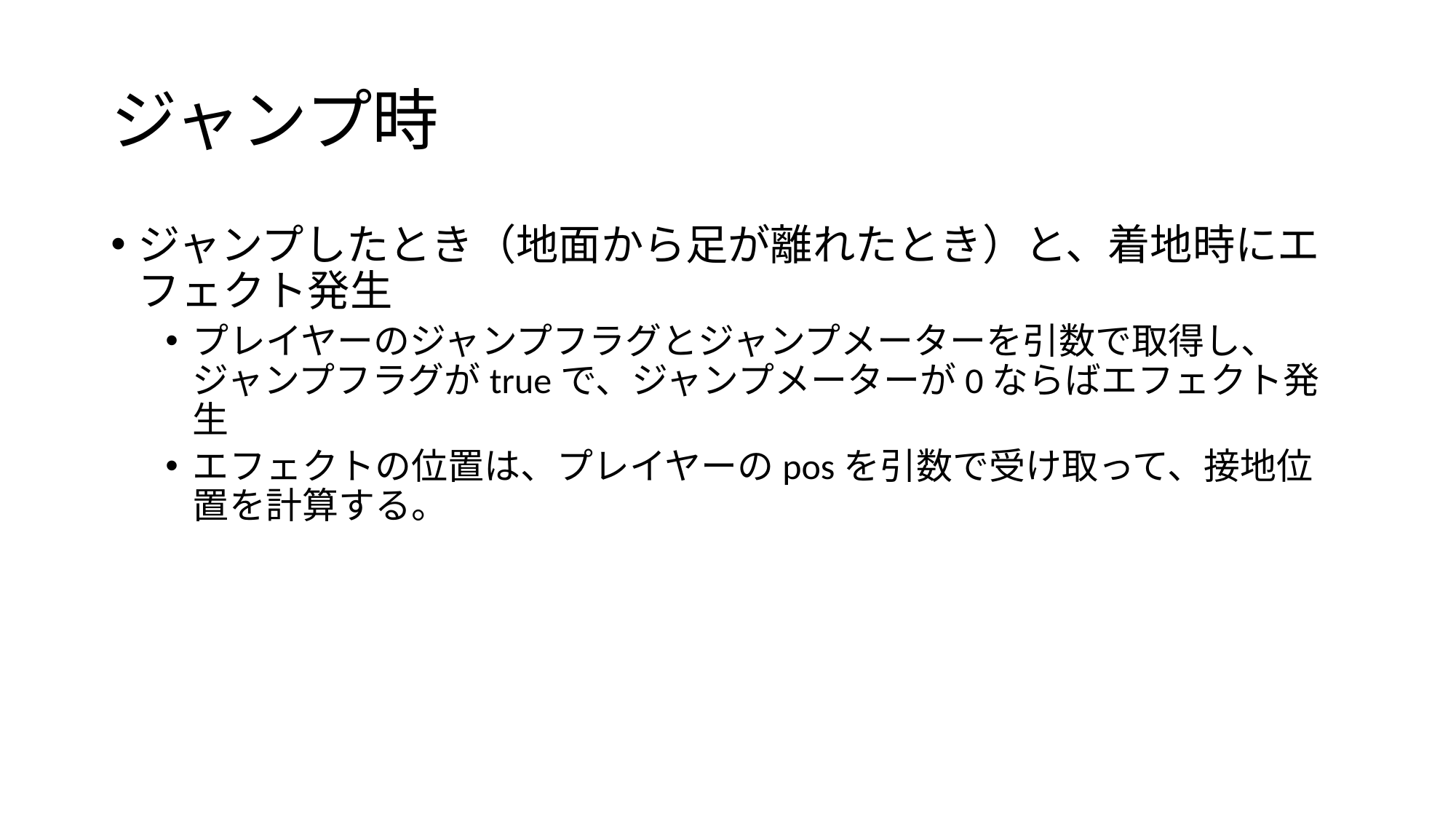

# ジャンプ時
ジャンプしたとき（地面から足が離れたとき）と、着地時にエフェクト発生
プレイヤーのジャンプフラグとジャンプメーターを引数で取得し、ジャンプフラグがtrueで、ジャンプメーターが0ならばエフェクト発生
エフェクトの位置は、プレイヤーのposを引数で受け取って、接地位置を計算する。